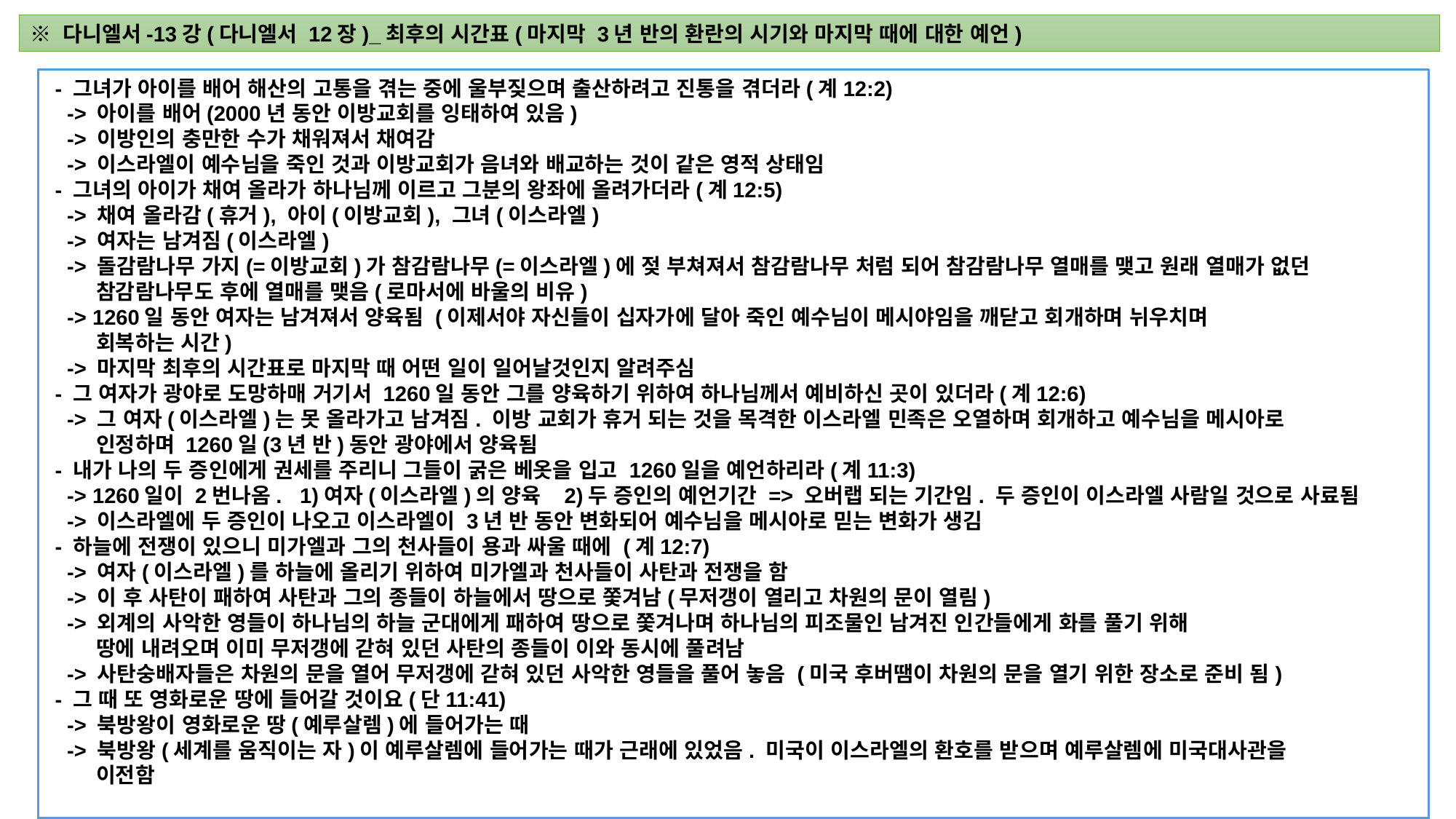

※ 다니엘서-13강(다니엘서 12장)_최후의 시간표(마지막 3년 반의 환란의 시기와 마지막 때에 대한 예언)
 - 그녀가 아이를 배어 해산의 고통을 겪는 중에 울부짖으며 출산하려고 진통을 겪더라(계12:2)
   -> 아이를 배어(2000년 동안 이방교회를 잉태하여 있음)
   -> 이방인의 충만한 수가 채워져서 채여감
   -> 이스라엘이 예수님을 죽인 것과 이방교회가 음녀와 배교하는 것이 같은 영적 상태임
 - 그녀의 아이가 채여 올라가 하나님께 이르고 그분의 왕좌에 올려가더라(계12:5)
   -> 채여 올라감(휴거), 아이(이방교회), 그녀(이스라엘)
   -> 여자는 남겨짐(이스라엘)
   -> 돌감람나무 가지(=이방교회)가 참감람나무(=이스라엘)에 젖 부쳐져서 참감람나무 처럼 되어 참감람나무 열매를 맺고 원래 열매가 없던
       참감람나무도 후에 열매를 맺음(로마서에 바울의 비유)
   -> 1260일 동안 여자는 남겨져서 양육됨 (이제서야 자신들이 십자가에 달아 죽인 예수님이 메시야임을 깨닫고 회개하며 뉘우치며
       회복하는 시간)
   -> 마지막 최후의 시간표로 마지막 때 어떤 일이 일어날것인지 알려주심
 - 그 여자가 광야로 도망하매 거기서 1260일 동안 그를 양육하기 위하여 하나님께서 예비하신 곳이 있더라(계12:6)
   -> 그 여자(이스라엘)는 못 올라가고 남겨짐. 이방 교회가 휴거 되는 것을 목격한 이스라엘 민족은 오열하며 회개하고 예수님을 메시아로
       인정하며 1260일(3년 반)동안 광야에서 양육됨
 - 내가 나의 두 증인에게 권세를 주리니 그들이 굵은 베옷을 입고 1260일을 예언하리라(계11:3)
   -> 1260일이 2번나옴.   1)여자(이스라엘)의 양육   2)두 증인의 예언기간 => 오버랩 되는 기간임. 두 증인이 이스라엘 사람일 것으로 사료됨
   -> 이스라엘에 두 증인이 나오고 이스라엘이 3년 반 동안 변화되어 예수님을 메시아로 믿는 변화가 생김
 - 하늘에 전쟁이 있으니 미가엘과 그의 천사들이 용과 싸울 때에 (계12:7)
   -> 여자(이스라엘)를 하늘에 올리기 위하여 미가엘과 천사들이 사탄과 전쟁을 함
   -> 이 후 사탄이 패하여 사탄과 그의 종들이 하늘에서 땅으로 쫓겨남(무저갱이 열리고 차원의 문이 열림)
   -> 외계의 사악한 영들이 하나님의 하늘 군대에게 패하여 땅으로 쫓겨나며 하나님의 피조물인 남겨진 인간들에게 화를 풀기 위해
       땅에 내려오며 이미 무저갱에 갇혀 있던 사탄의 종들이 이와 동시에 풀려남
   -> 사탄숭배자들은 차원의 문을 열어 무저갱에 갇혀 있던 사악한 영들을 풀어 놓음 (미국 후버땜이 차원의 문을 열기 위한 장소로 준비 됨)
 - 그 때 또 영화로운 땅에 들어갈 것이요(단11:41)
   -> 북방왕이 영화로운 땅(예루살렘)에 들어가는 때
   -> 북방왕(세계를 움직이는 자)이 예루살렘에 들어가는 때가 근래에 있었음. 미국이 이스라엘의 환호를 받으며 예루살렘에 미국대사관을
       이전함